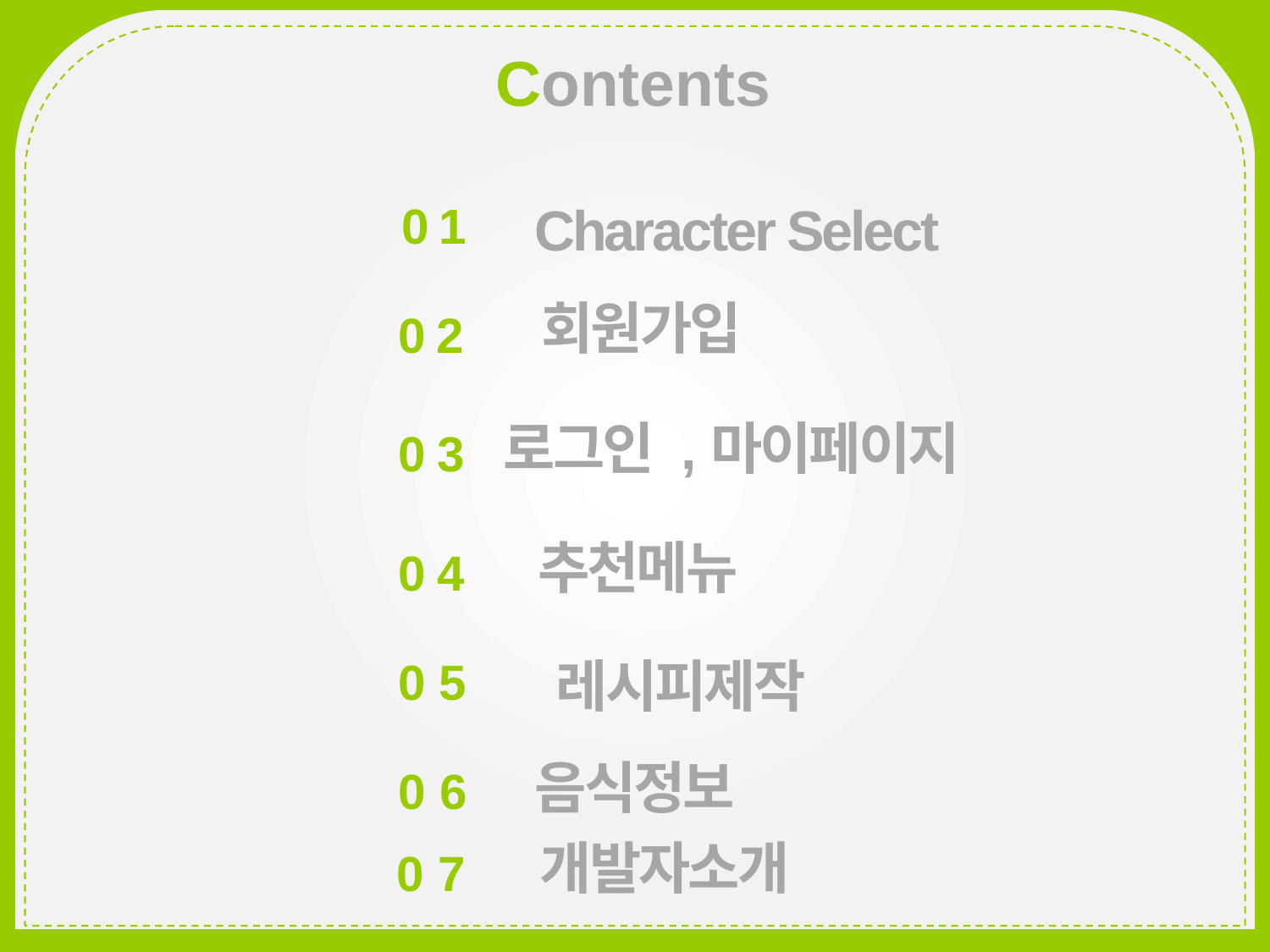

Contents
0
1
Character Select
회원가입
0
2
로그인 ,마이페이지
0
3
추천메뉴
0
4
0
5
레시피제작
음식정보
0
6
개발자소개
0
7